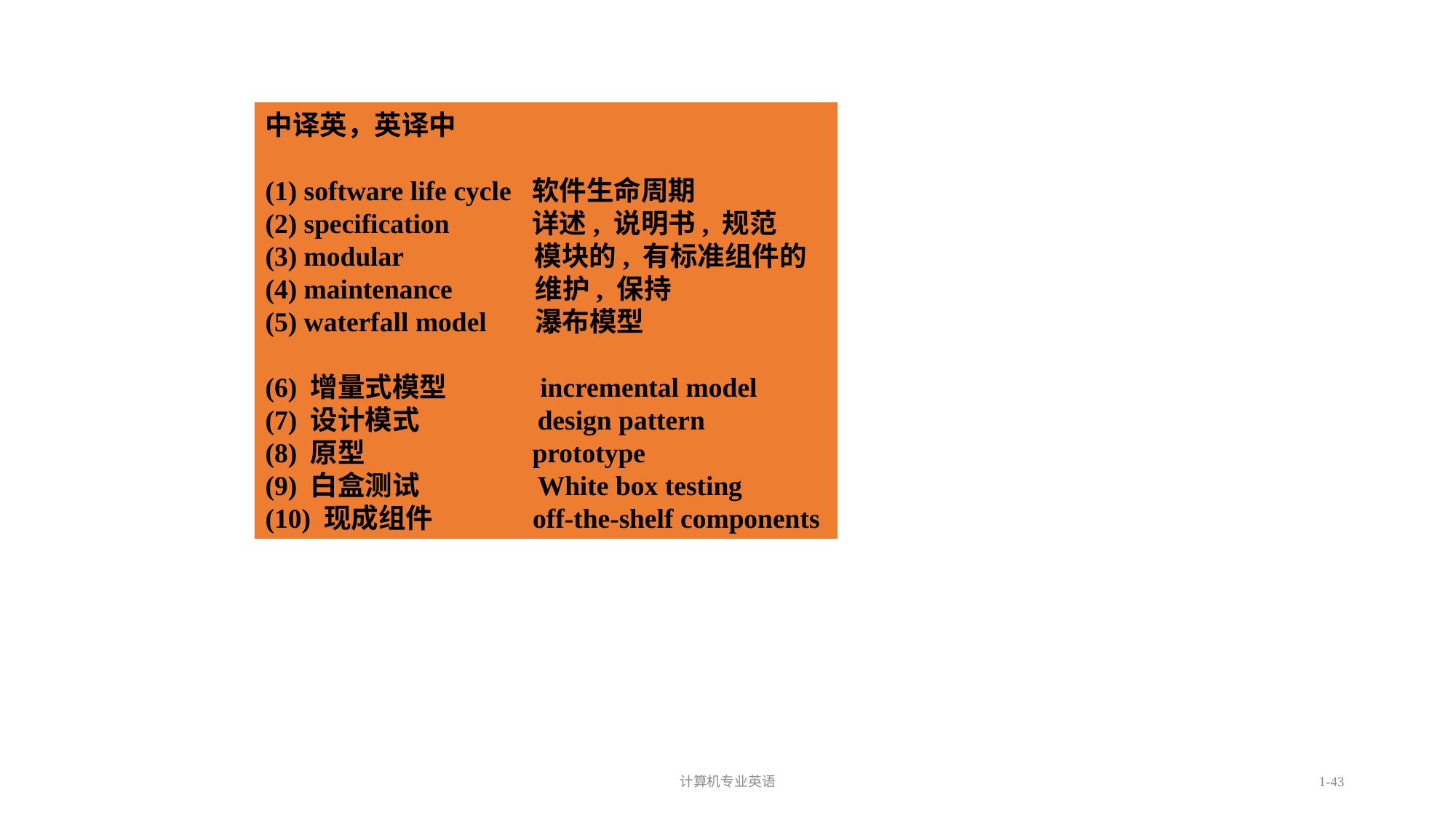

计算机专业英语
1-43
中译英，英译中

(1) software life cycle  软件生命周期
(2) specification           详述, 说明书, 规范
(3) modular                  模块的, 有标准组件的
(4) maintenance           维护, 保持
(5) waterfall model      瀑布模型

(6) 增量式模型              incremental model
(7) 设计模式                  design pattern
(8) 原型                          prototype
(9) 白盒测试                  White box testing
(10) 现成组件               off-the-shelf components